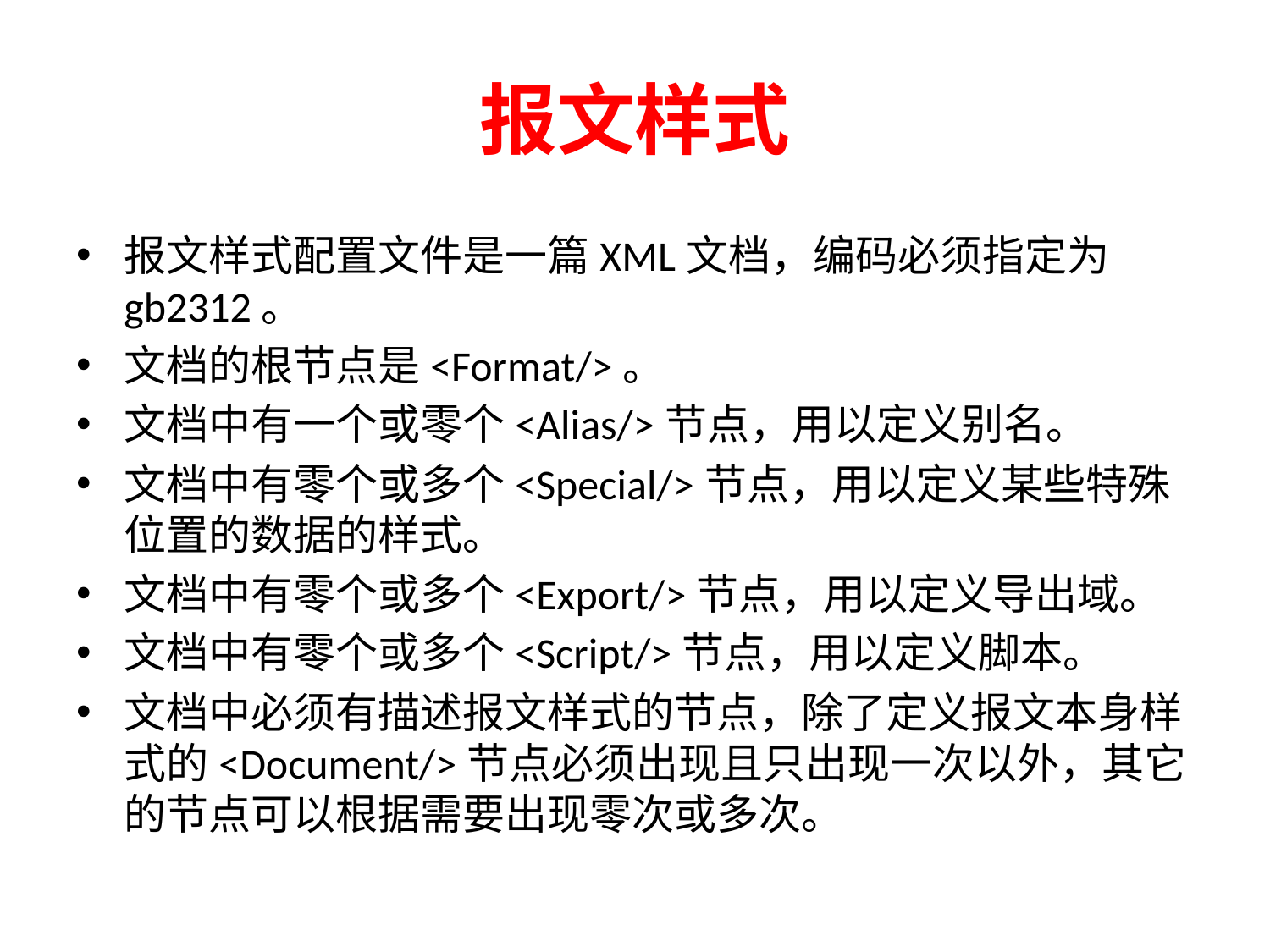

# 报文样式
报文样式配置文件是一篇XML文档，编码必须指定为gb2312。
文档的根节点是<Format/>。
文档中有一个或零个<Alias/>节点，用以定义别名。
文档中有零个或多个<Special/>节点，用以定义某些特殊位置的数据的样式。
文档中有零个或多个<Export/>节点，用以定义导出域。
文档中有零个或多个<Script/>节点，用以定义脚本。
文档中必须有描述报文样式的节点，除了定义报文本身样式的<Document/>节点必须出现且只出现一次以外，其它的节点可以根据需要出现零次或多次。